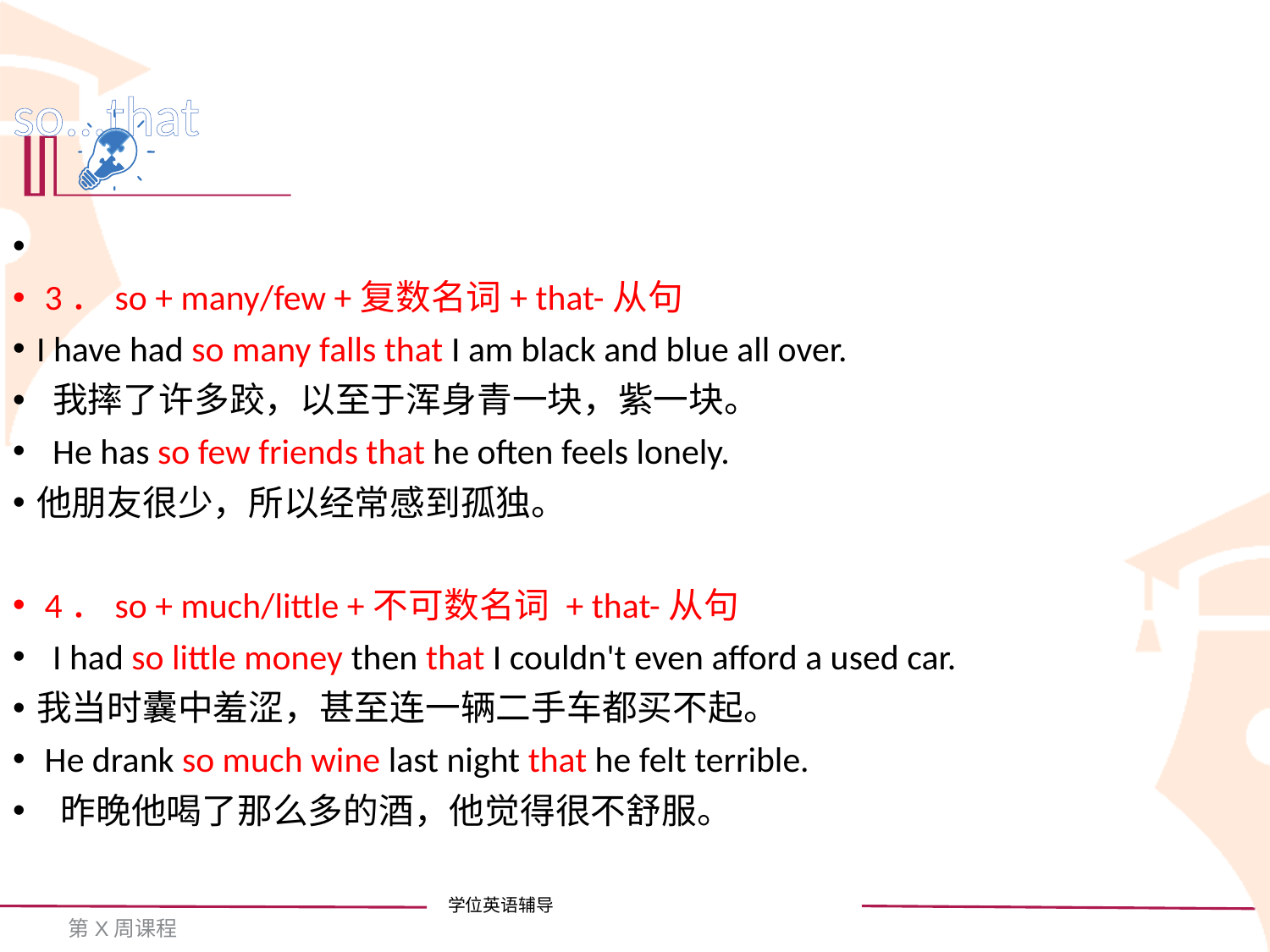

so...that

 3．so + many/few +复数名词+ that-从句
I have had so many falls that I am black and blue all over.
 我摔了许多跤，以至于浑身青一块，紫一块。
  He has so few friends that he often feels lonely.
他朋友很少，所以经常感到孤独。

 4．so + much/little +不可数名词 + that-从句
  I had so little money then that I couldn't even afford a used car.
我当时囊中羞涩，甚至连一辆二手车都买不起。
 He drank so much wine last night that he felt terrible.
  昨晚他喝了那么多的酒，他觉得很不舒服。